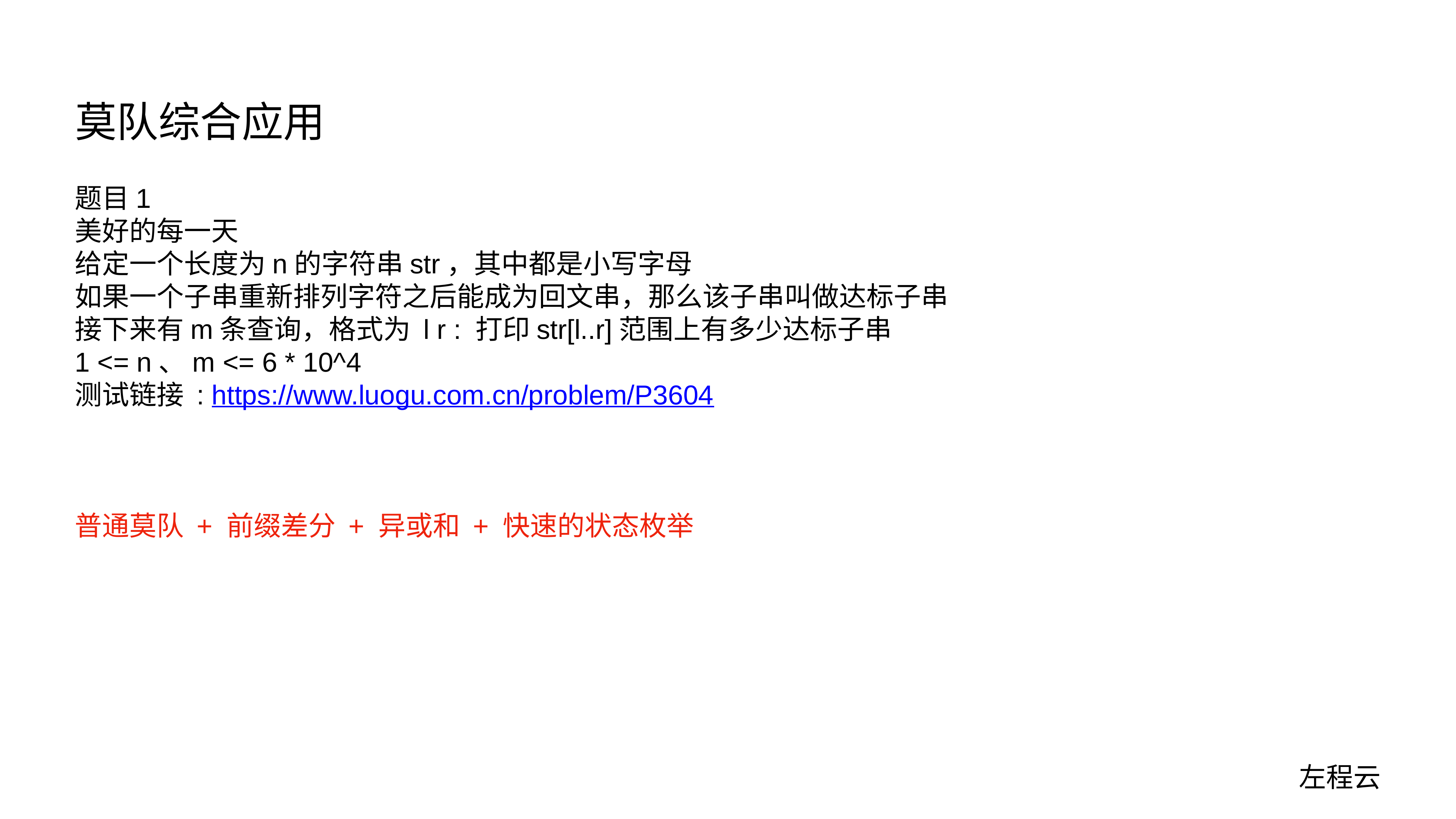

# 莫队综合应用
题目1
美好的每一天
给定一个长度为n的字符串str，其中都是小写字母
如果一个子串重新排列字符之后能成为回文串，那么该子串叫做达标子串
接下来有m条查询，格式为 l r : 打印str[l..r]范围上有多少达标子串
1 <= n、m <= 6 * 10^4
测试链接 : https://www.luogu.com.cn/problem/P3604

普通莫队 + 前缀差分 + 异或和 + 快速的状态枚举
左程云